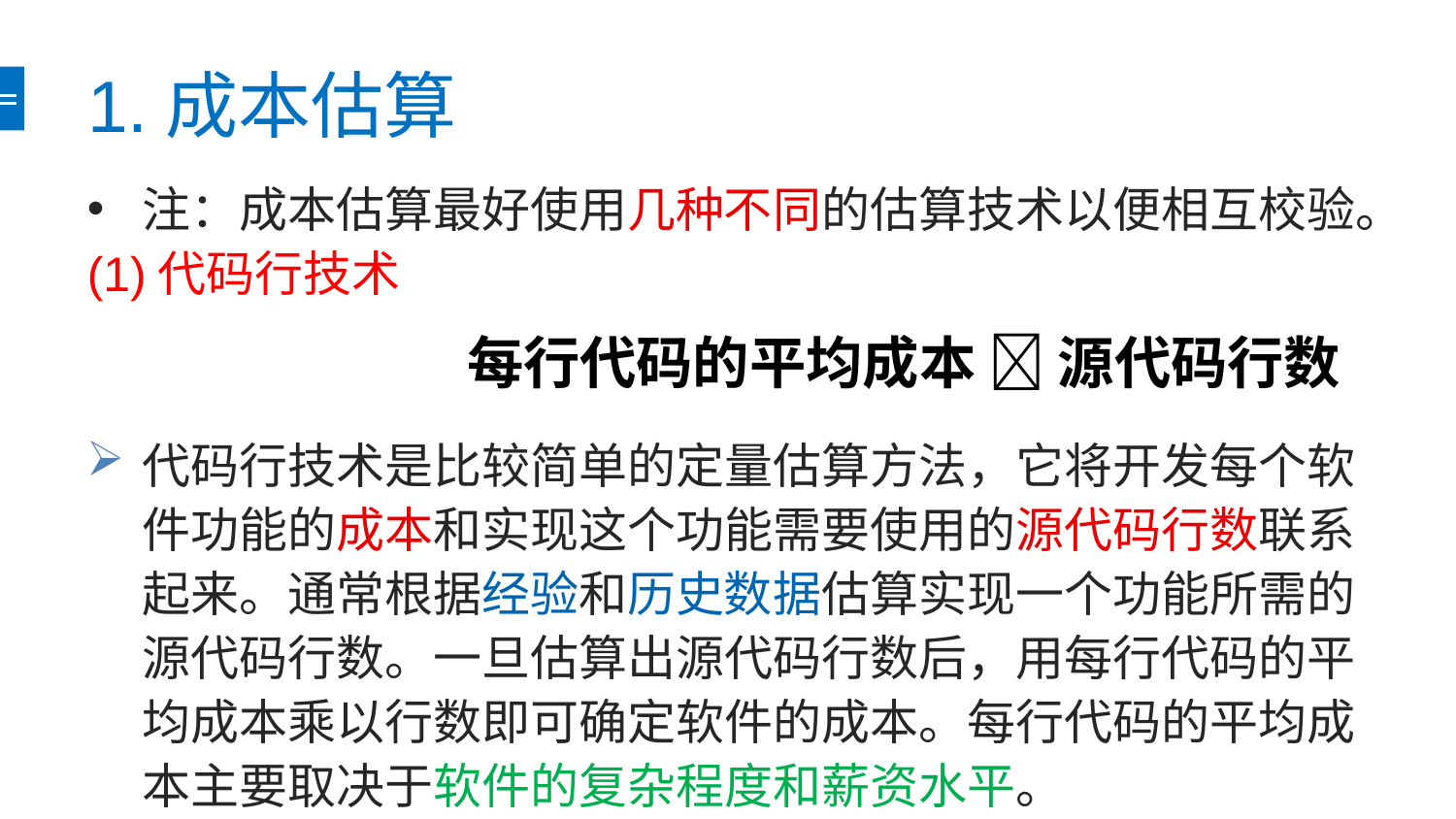

# 1.成本估算
注：成本估算最好使用几种不同的估算技术以便相互校验。
(1)代码行技术

代码行技术是比较简单的定量估算方法，它将开发每个软件功能的成本和实现这个功能需要使用的源代码行数联系起来。通常根据经验和历史数据估算实现一个功能所需的源代码行数。一旦估算出源代码行数后，用每行代码的平均成本乘以行数即可确定软件的成本。每行代码的平均成本主要取决于软件的复杂程度和薪资水平。
每行代码的平均成本 × 源代码行数